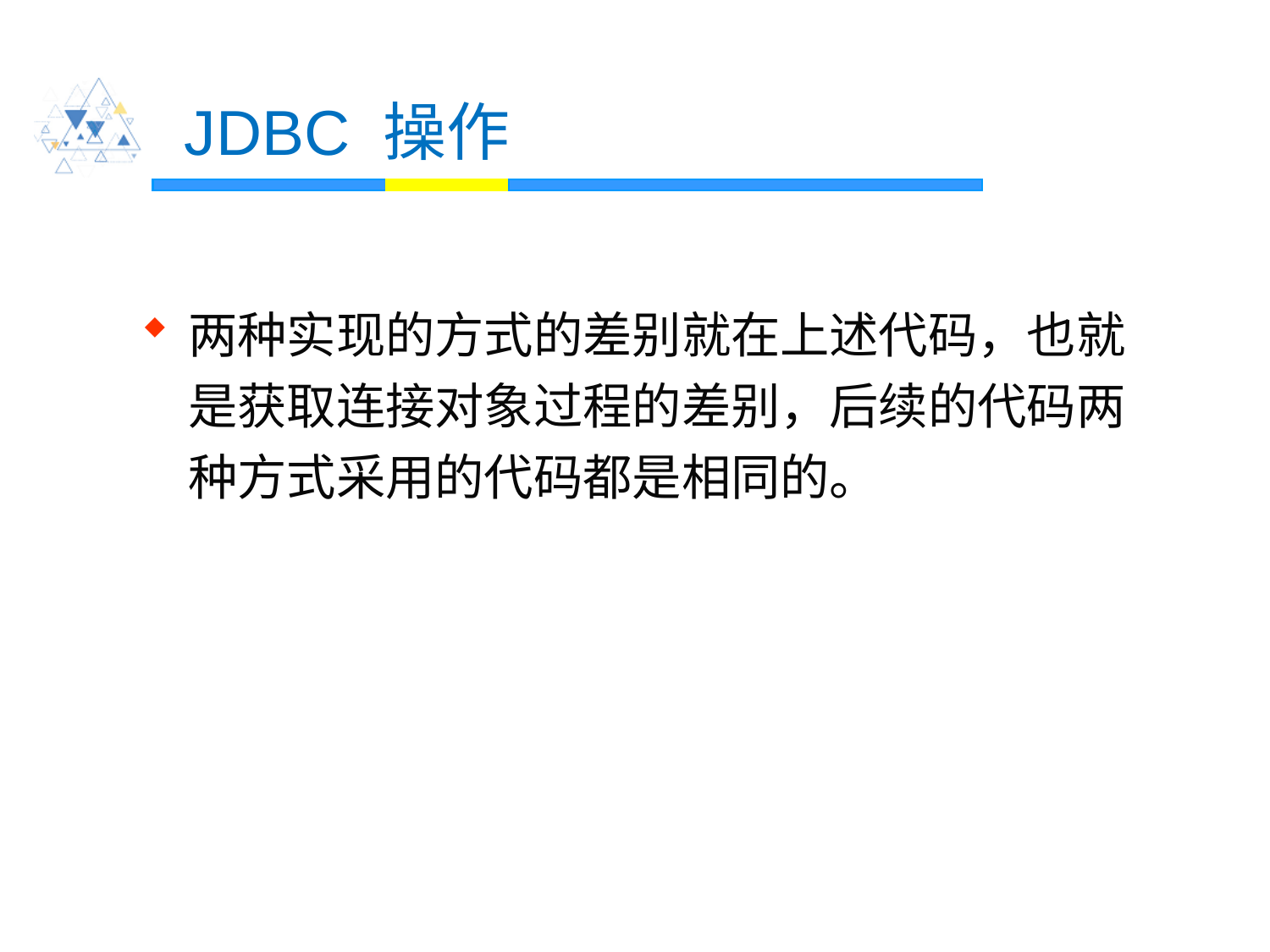

# JDBC 操作
两种实现的方式的差别就在上述代码，也就是获取连接对象过程的差别，后续的代码两种方式采用的代码都是相同的。